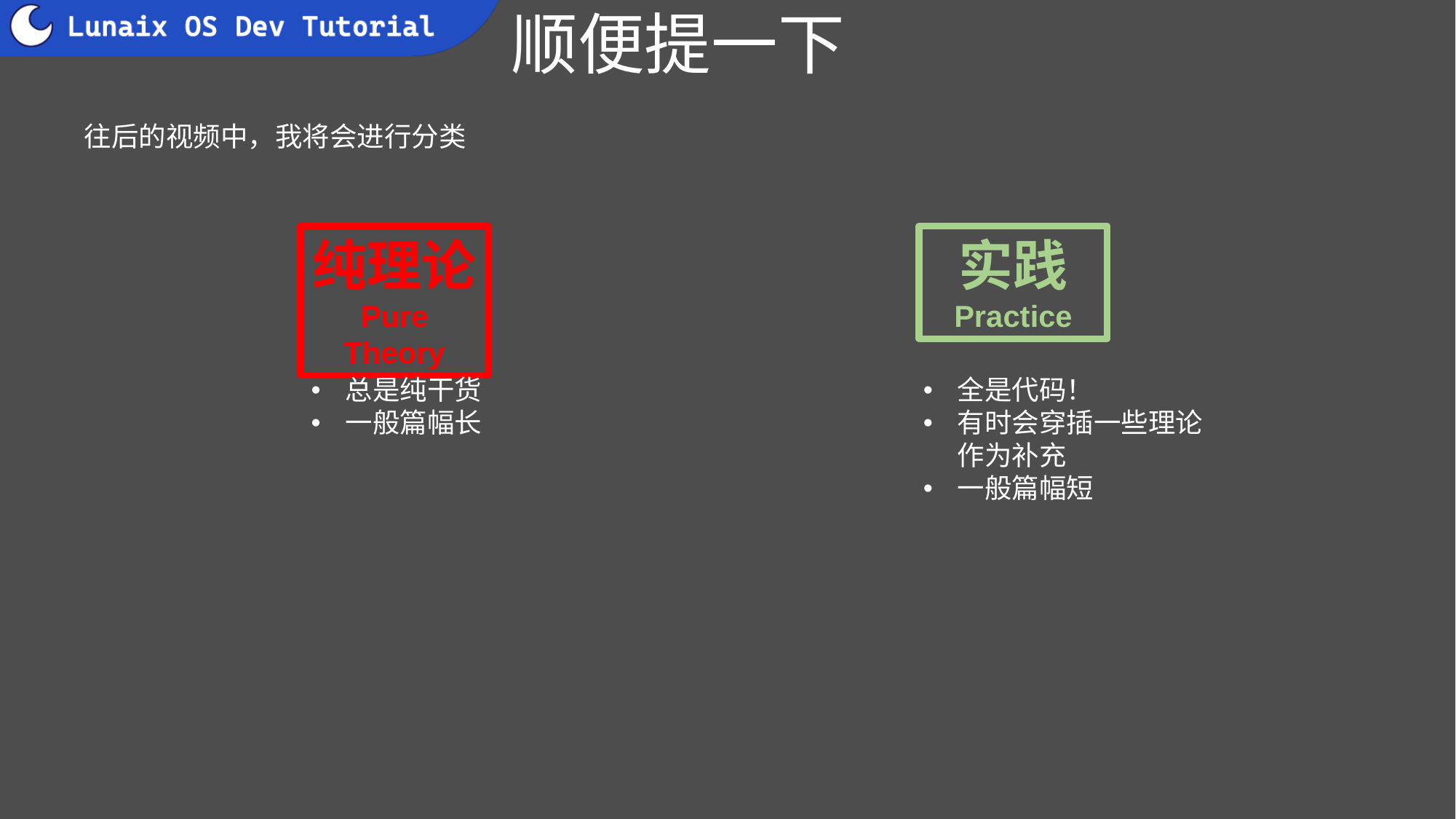

# 顺便提一下
往后的视频中，我将会进行分类
实践
Practice
纯理论
Pure Theory
全是代码！
有时会穿插一些理论作为补充
一般篇幅短
总是纯干货
一般篇幅长